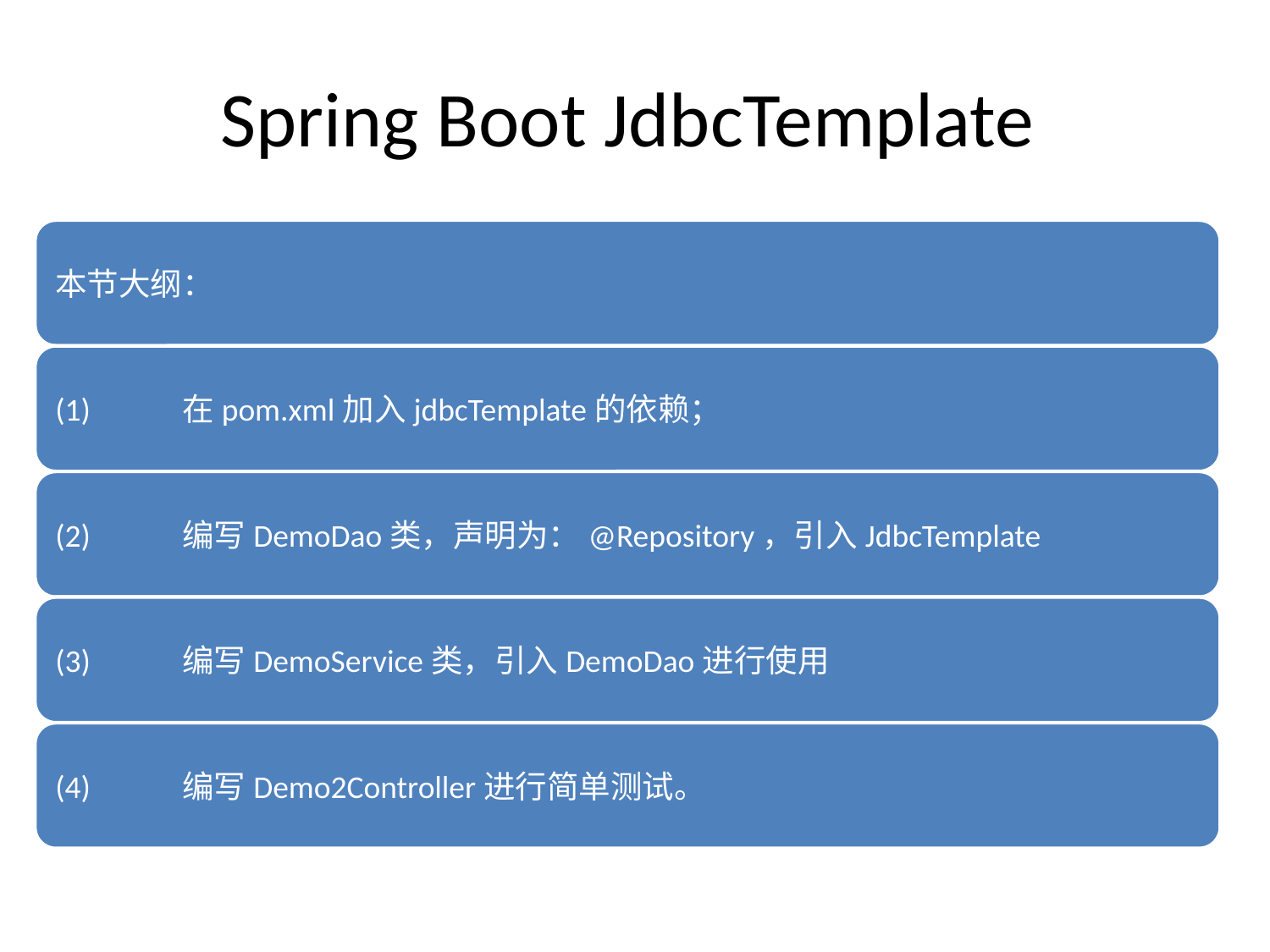

# Spring Boot JdbcTemplate
本节大纲：
(1)	在pom.xml加入jdbcTemplate的依赖；
(2)	编写DemoDao类，声明为：@Repository，引入JdbcTemplate
(3)	编写DemoService类，引入DemoDao进行使用
(4)	编写Demo2Controller进行简单测试。